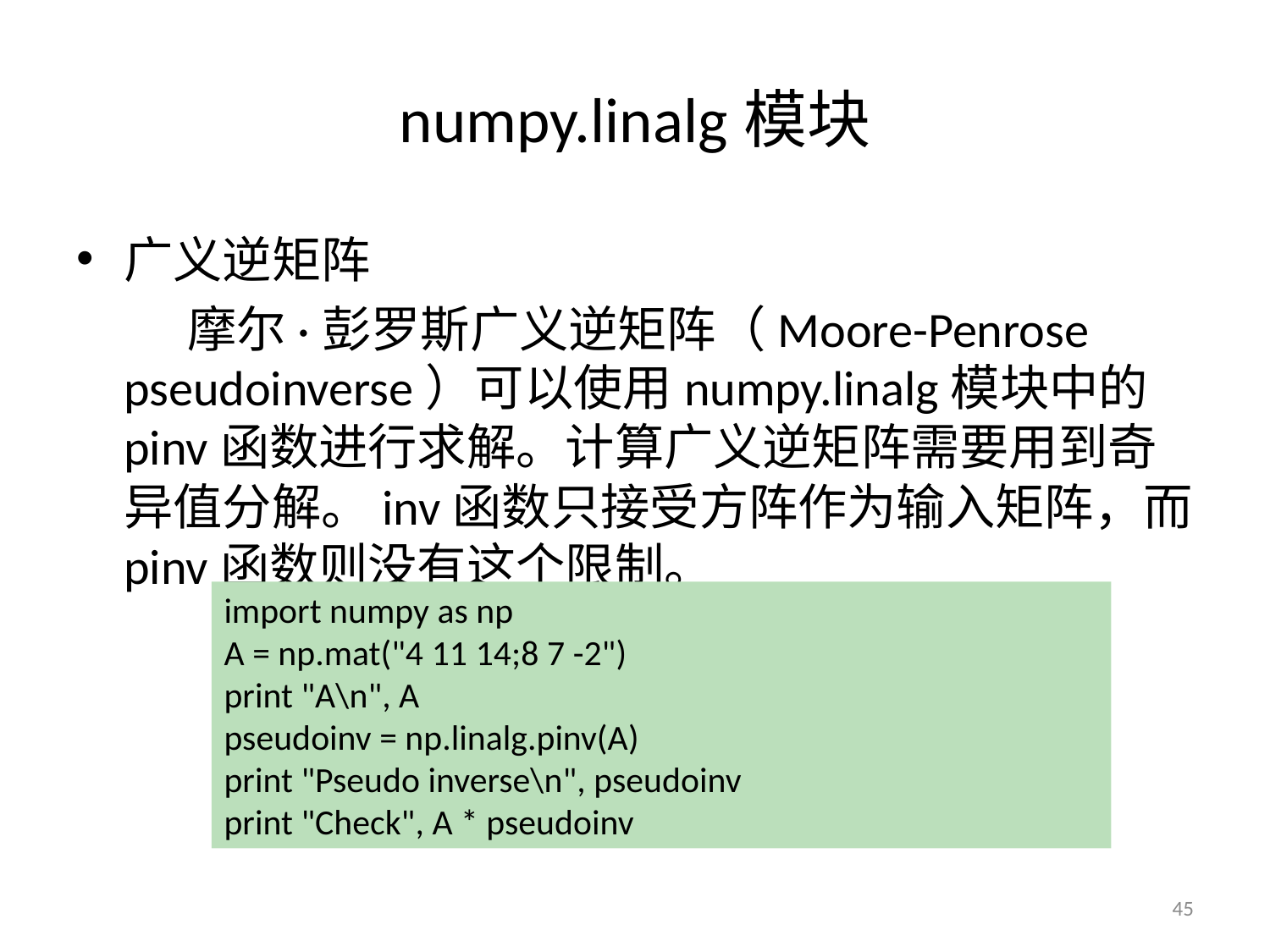

# numpy.linalg模块
广义逆矩阵
         摩尔·彭罗斯广义逆矩阵（Moore-Penrose pseudoinverse）可以使用numpy.linalg模块中的pinv函数进行求解。计算广义逆矩阵需要用到奇异值分解。inv函数只接受方阵作为输入矩阵，而pinv函数则没有这个限制。
import numpy as np
A = np.mat("4 11 14;8 7 -2")
print "A\n", A
pseudoinv = np.linalg.pinv(A)
print "Pseudo inverse\n", pseudoinv
print "Check", A * pseudoinv
45